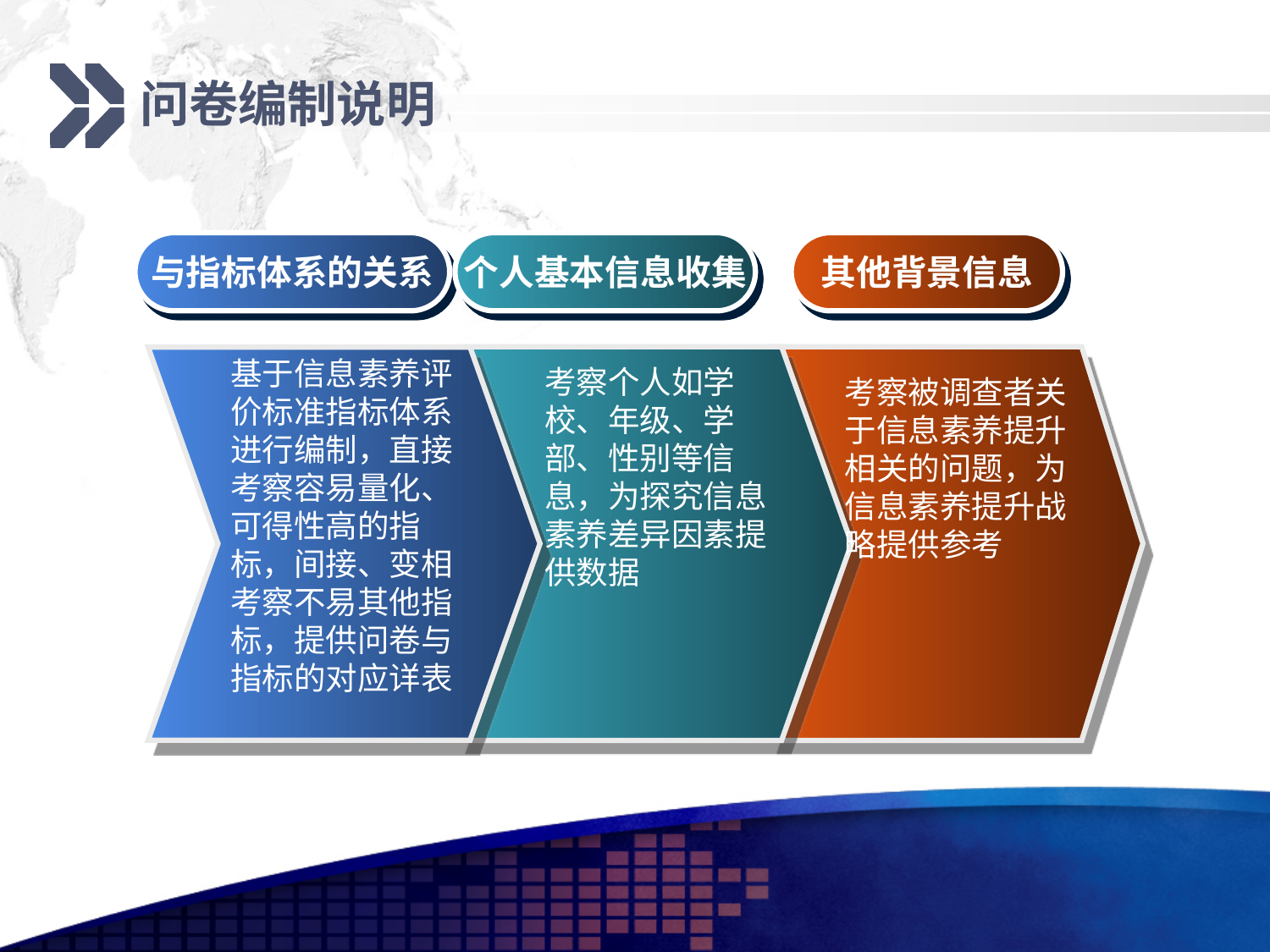

# 问卷编制说明
与指标体系的关系
个人基本信息收集
其他背景信息
基于信息素养评价标准指标体系进行编制，直接考察容易量化、可得性高的指标，间接、变相考察不易其他指标，提供问卷与指标的对应详表

考察个人如学校、年级、学部、性别等信息，为探究信息素养差异因素提供数据
考察被调查者关于信息素养提升相关的问题，为信息素养提升战略提供参考